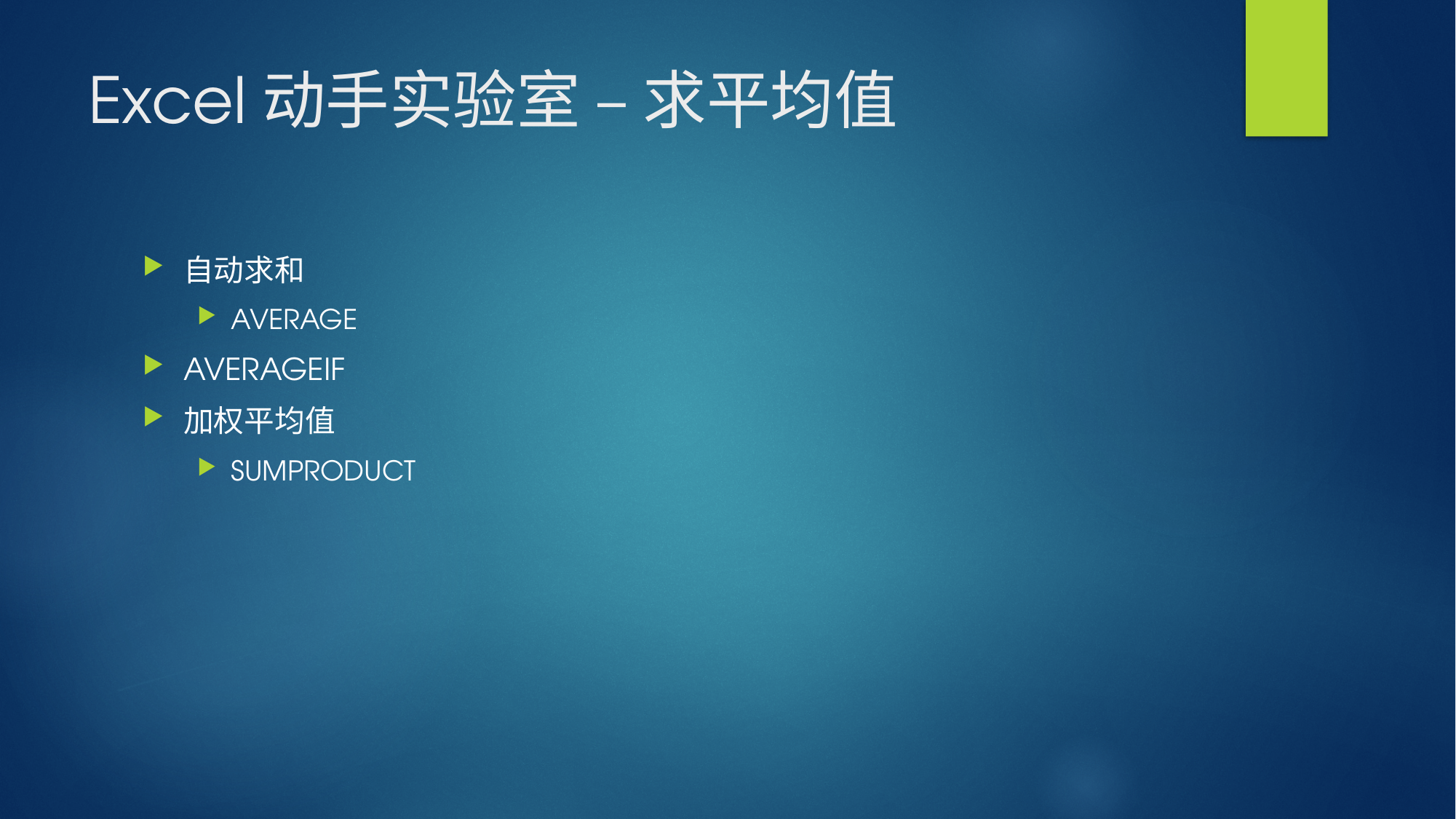

# Excel动手实验室 – 求平均值
自动求和
AVERAGE
AVERAGEIF
加权平均值
SUMPRODUCT